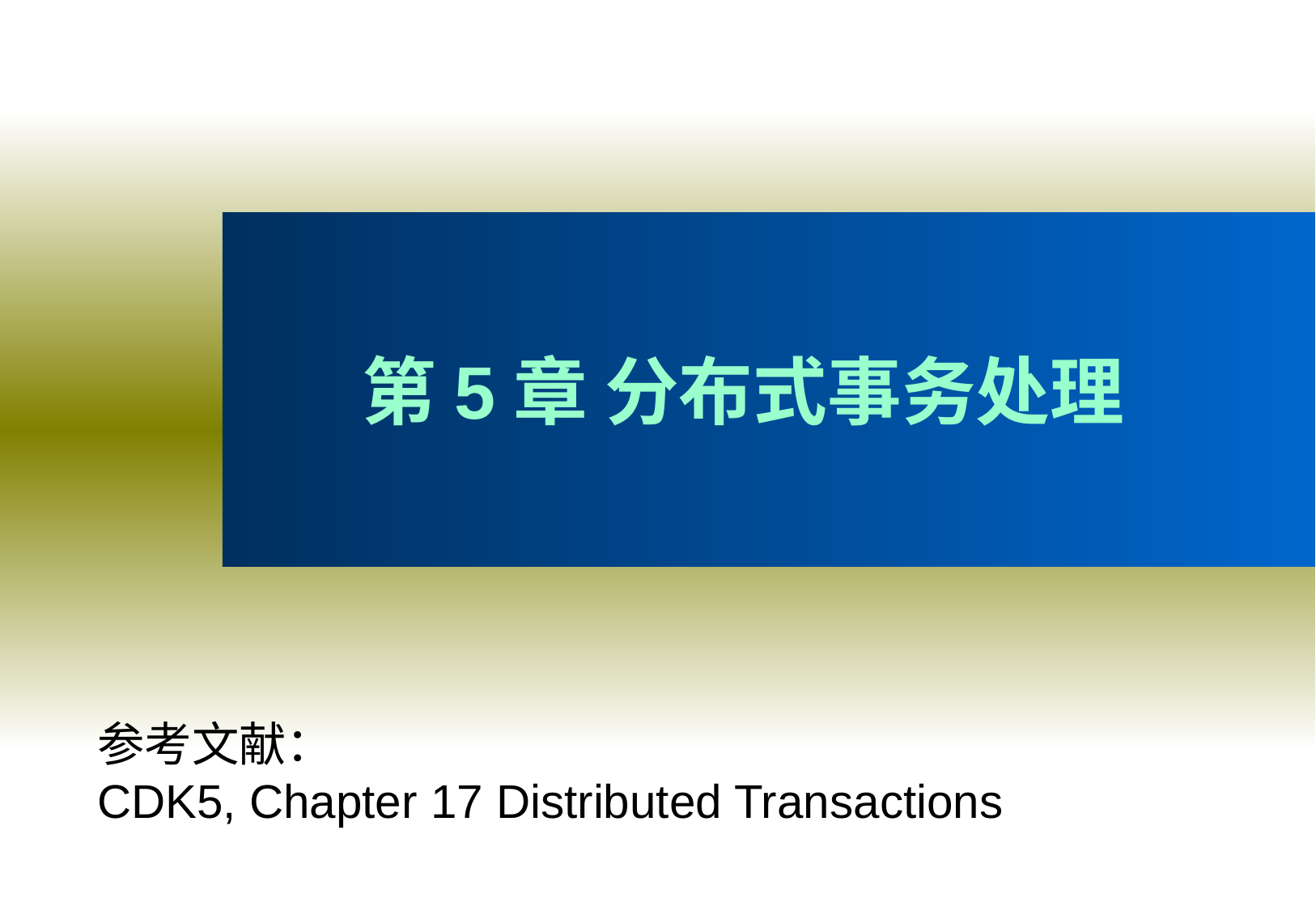

第5章 分布式事务处理
参考文献：
CDK5, Chapter 17 Distributed Transactions